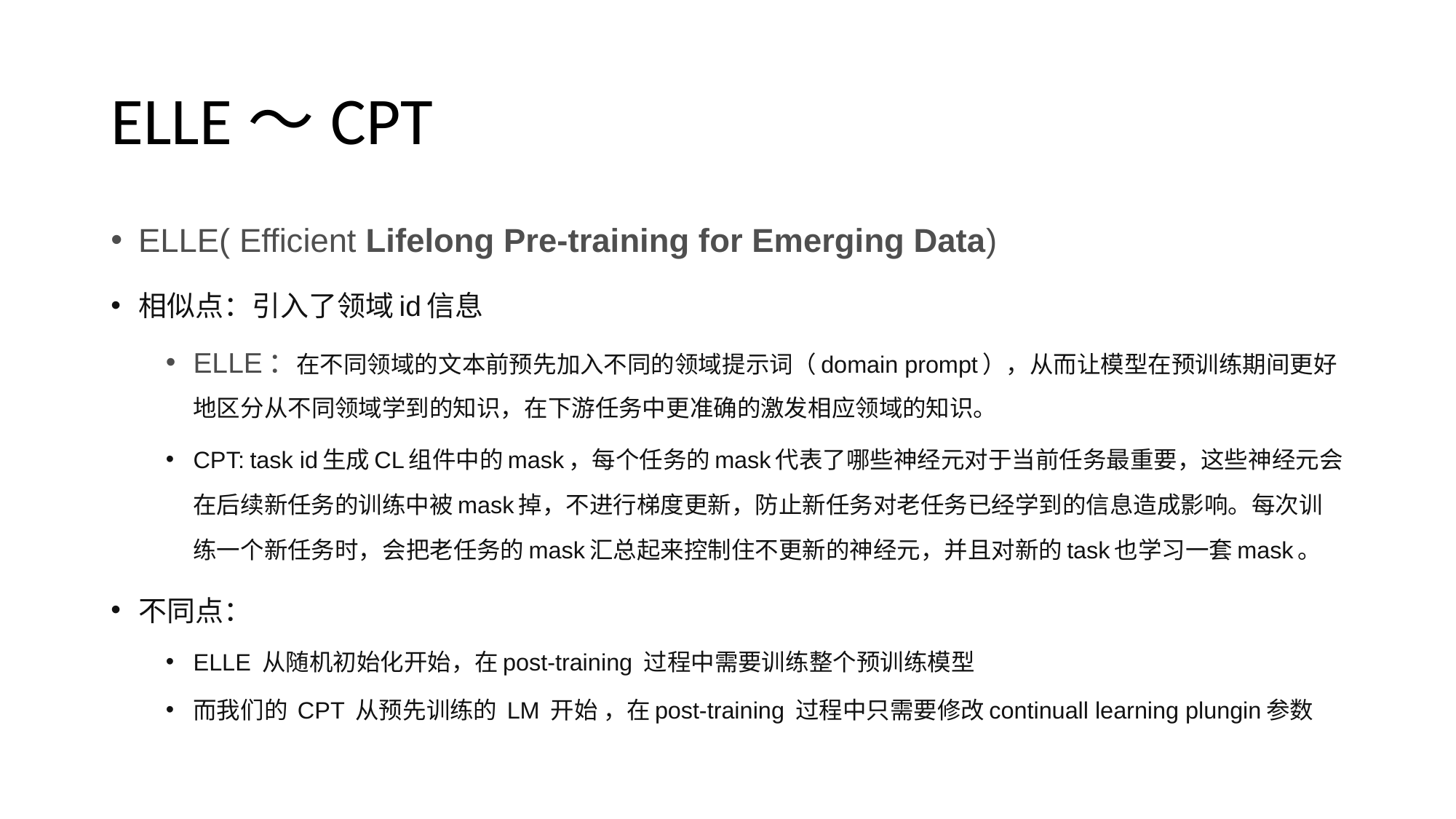

# ELLE～CPT
ELLE( Efficient Lifelong Pre-training for Emerging Data)
相似点：引入了领域id信息
ELLE：在不同领域的文本前预先加入不同的领域提示词（domain prompt），从而让模型在预训练期间更好地区分从不同领域学到的知识，在下游任务中更准确的激发相应领域的知识。
CPT: task id生成CL组件中的mask，每个任务的mask代表了哪些神经元对于当前任务最重要，这些神经元会在后续新任务的训练中被mask掉，不进行梯度更新，防止新任务对老任务已经学到的信息造成影响。每次训练一个新任务时，会把老任务的mask汇总起来控制住不更新的神经元，并且对新的task也学习一套mask。
不同点：
ELLE 从随机初始化开始，在post-training 过程中需要训练整个预训练模型
而我们的 CPT 从预先训练的 LM 开始 ，在post-training 过程中只需要修改continuall learning plungin参数